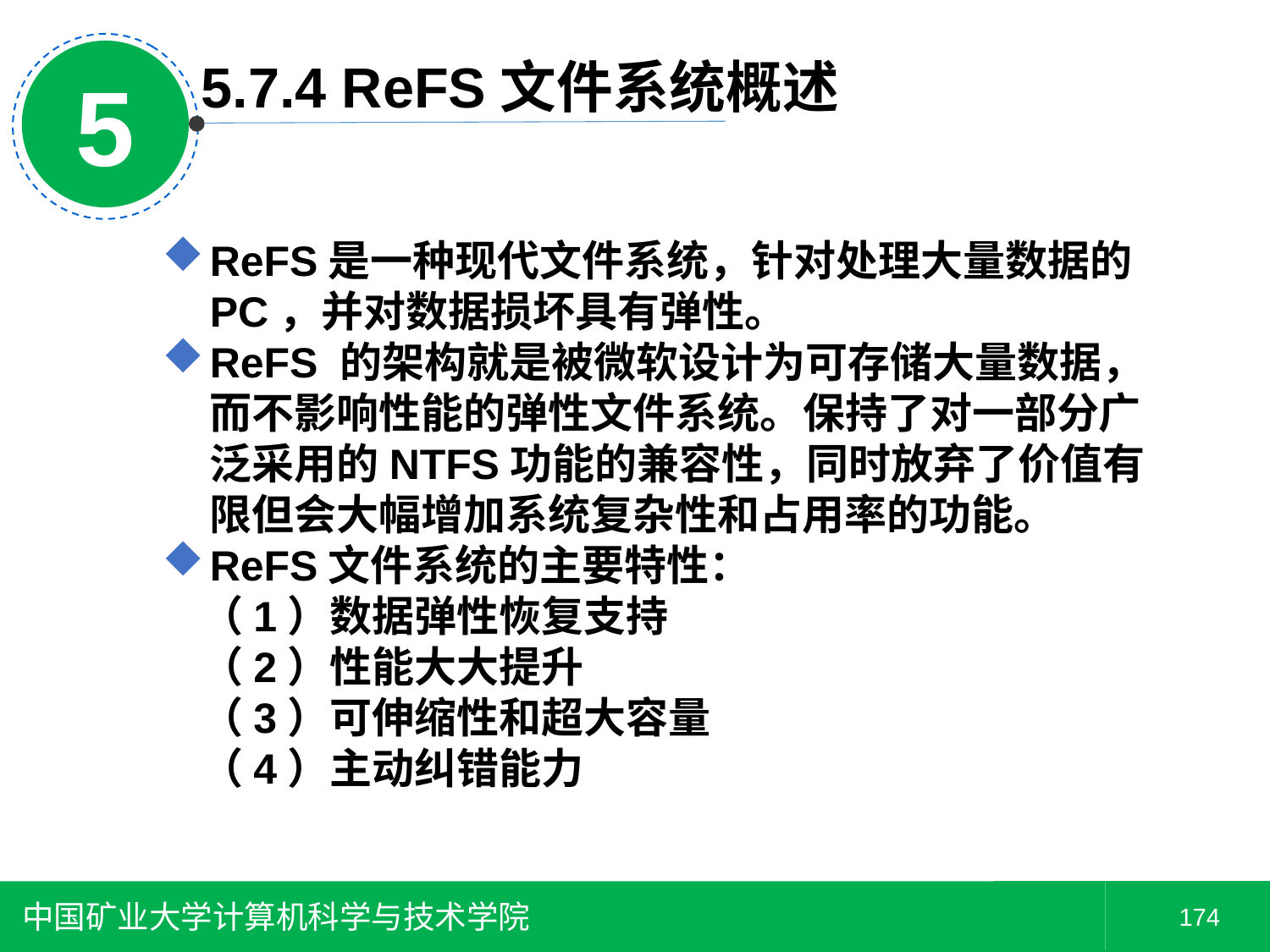

5
5.7.4 ReFS文件系统概述

ReFS是一种现代文件系统，针对处理大量数据的PC，并对数据损坏具有弹性。
ReFS 的架构就是被微软设计为可存储大量数据，而不影响性能的弹性文件系统。保持了对一部分广泛采用的NTFS功能的兼容性，同时放弃了价值有限但会大幅增加系统复杂性和占用率的功能。
ReFS文件系统的主要特性：
   （1）数据弹性恢复支持
   （2）性能大大提升
   （3）可伸缩性和超大容量
   （4）主动纠错能力